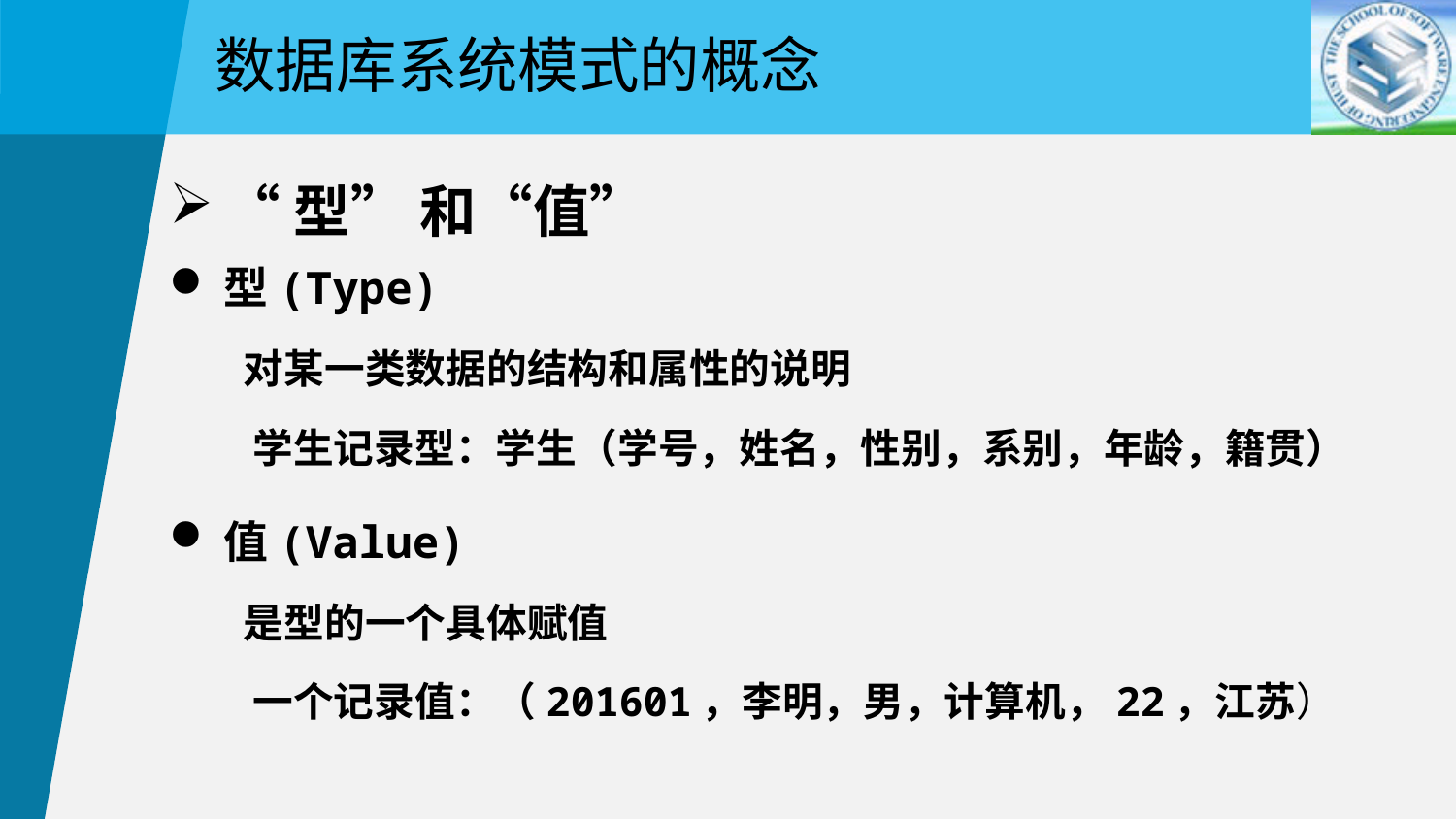

数据库系统模式的概念
“型” 和“值”
型(Type)
       对某一类数据的结构和属性的说明
        学生记录型：学生（学号，姓名，性别，系别，年龄，籍贯）
值(Value)
       是型的一个具体赋值
        一个记录值：（201601，李明，男，计算机，22，江苏）